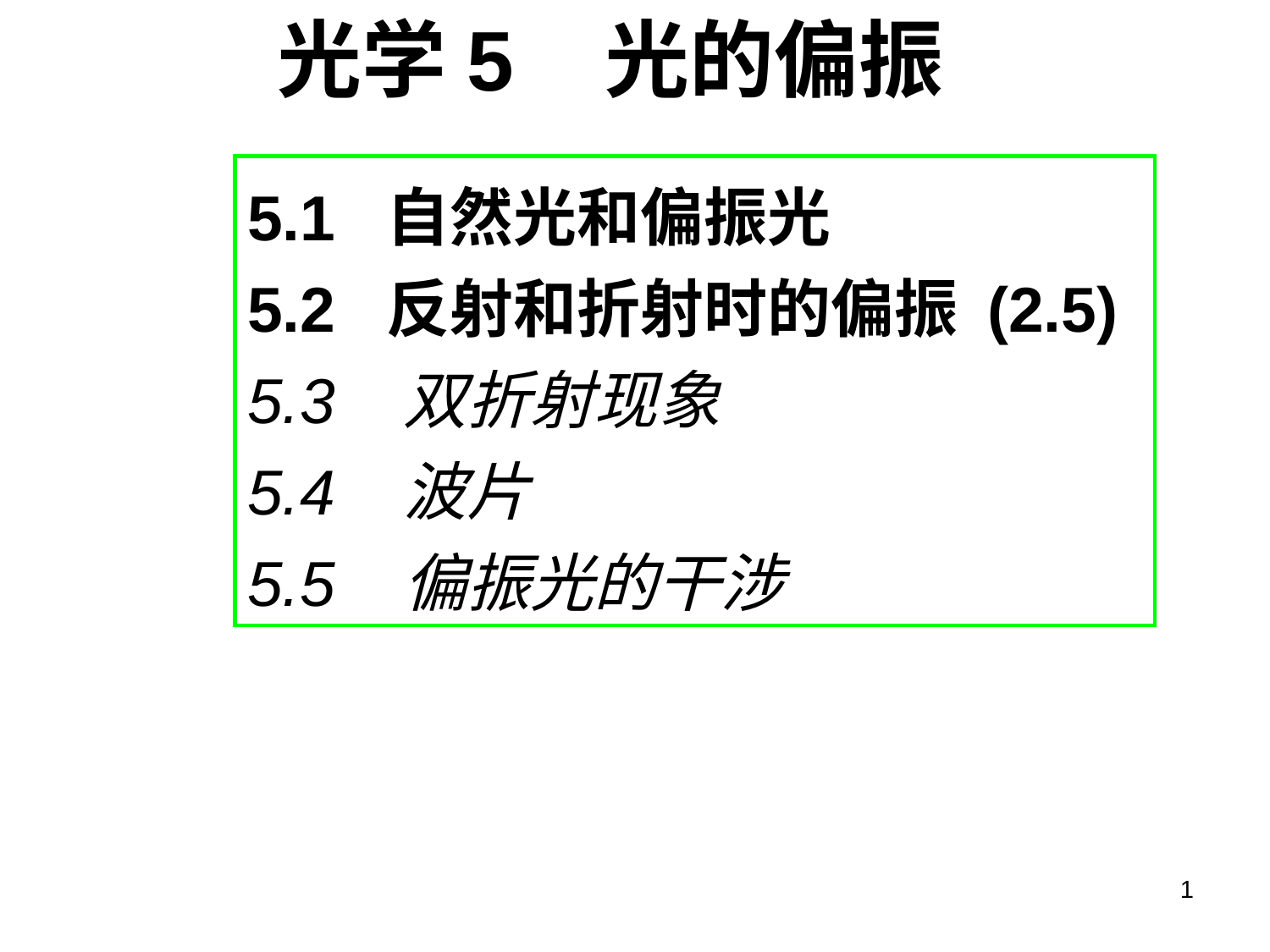

光学5   光的偏振
5.1  自然光和偏振光
5.2  反射和折射时的偏振 (2.5)
5.3   双折射现象
5.4   波片
5.5   偏振光的干涉

1